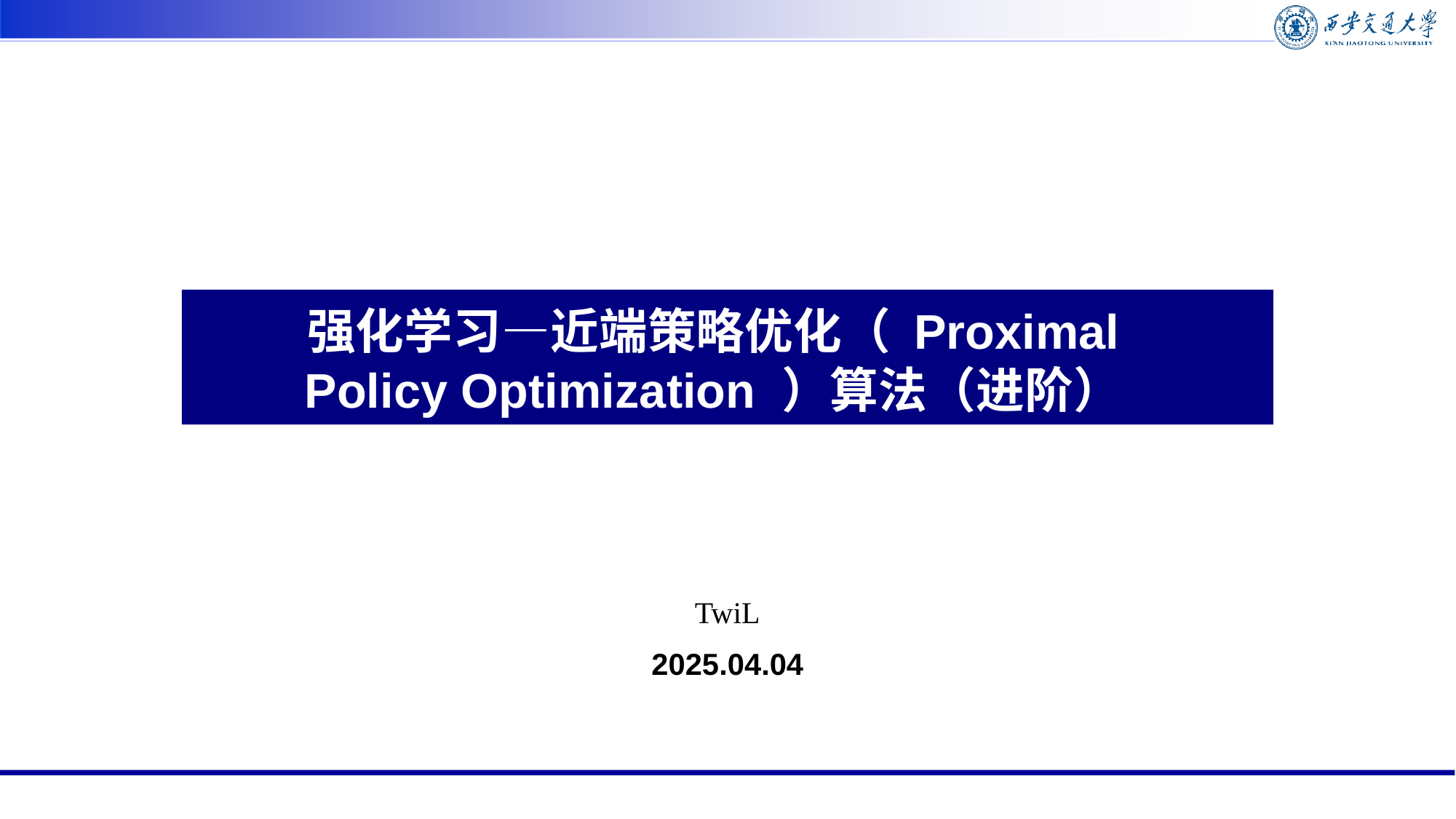

强化学习—近端策略优化（ Proximal Policy Optimization ）算法（进阶）
TwiL
2025.04.04